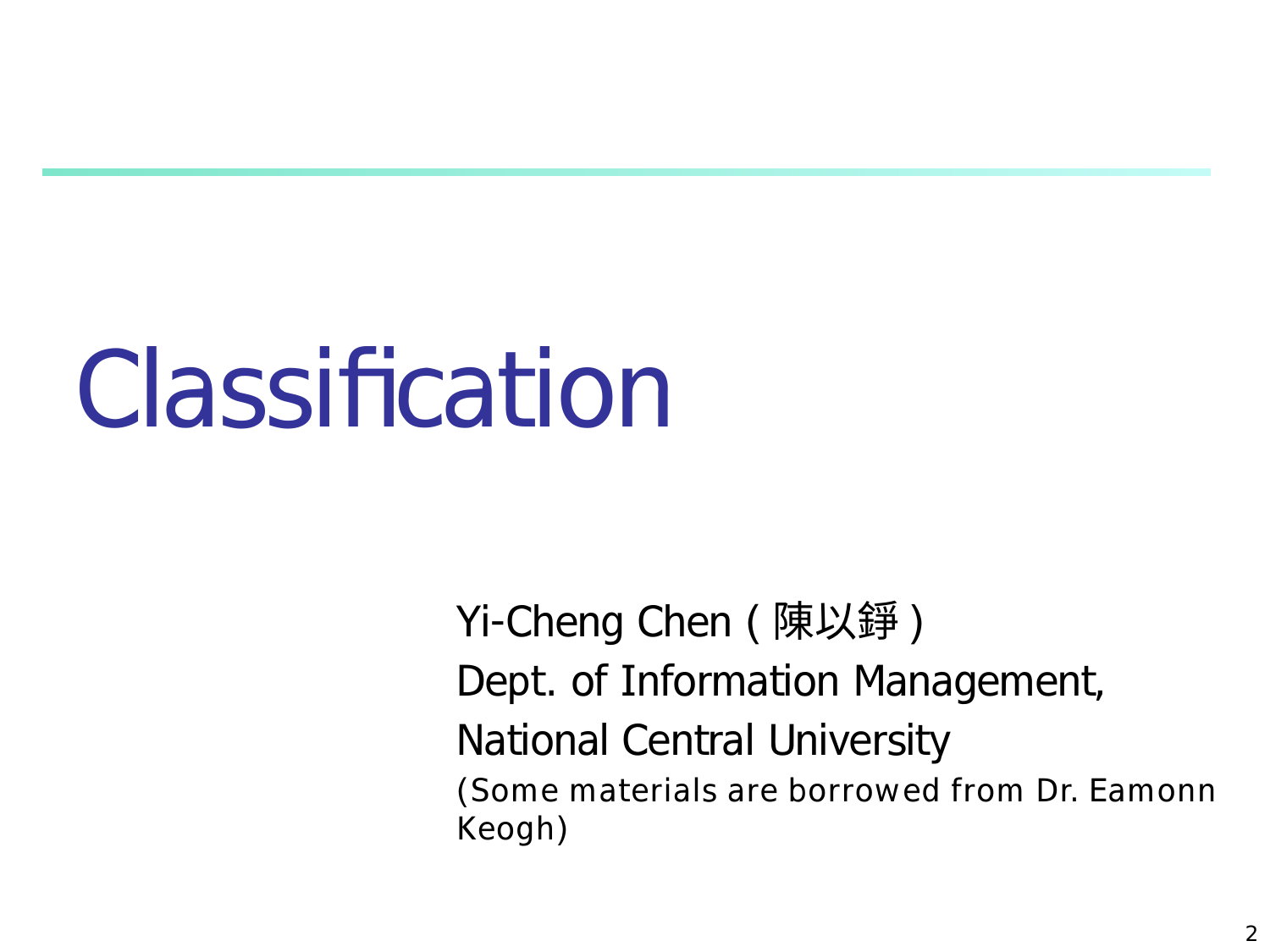

# Classification
Yi-Cheng Chen (陳以錚)
Dept. of Information Management,
National Central University
(Some materials are borrowed from Dr. Eamonn Keogh)

2